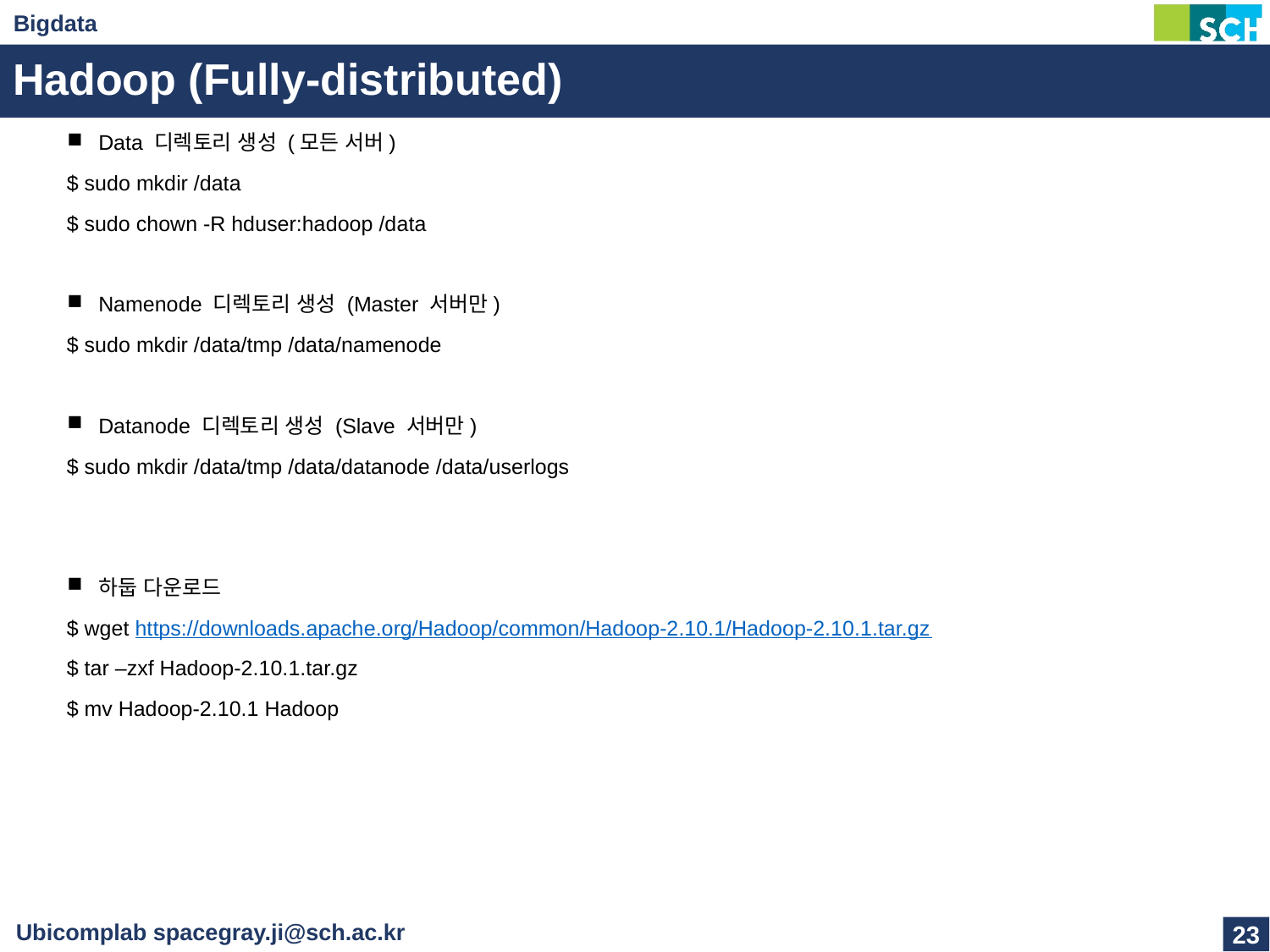

# Hadoop (Fully-distributed)
Data 디렉토리 생성 (모든 서버)
$ sudo mkdir /data
$ sudo chown -R hduser:hadoop /data

Namenode 디렉토리 생성 (Master 서버만)
$ sudo mkdir /data/tmp /data/namenode

Datanode 디렉토리 생성 (Slave 서버만)
$ sudo mkdir /data/tmp /data/datanode /data/userlogs

하둡 다운로드
$ wget https://downloads.apache.org/Hadoop/common/Hadoop-2.10.1/Hadoop-2.10.1.tar.gz
$ tar –zxf Hadoop-2.10.1.tar.gz
$ mv Hadoop-2.10.1 Hadoop

23